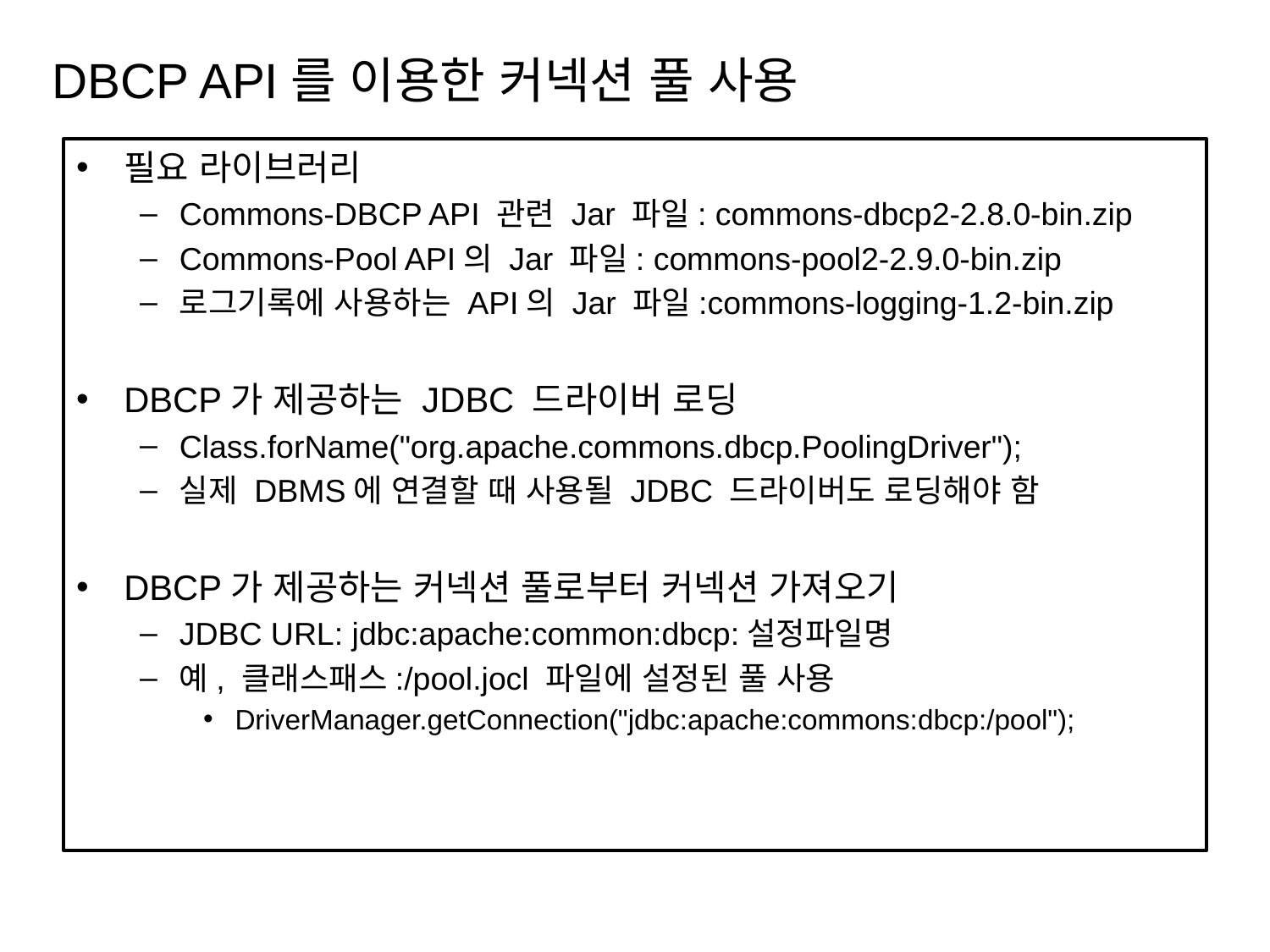

# DBCP API를 이용한 커넥션 풀 사용
필요 라이브러리
Commons-DBCP API 관련 Jar 파일: commons-dbcp2-2.8.0-bin.zip
Commons-Pool API의 Jar 파일: commons-pool2-2.9.0-bin.zip
로그기록에 사용하는 API의 Jar 파일:commons-logging-1.2-bin.zip

DBCP가 제공하는 JDBC 드라이버 로딩
Class.forName("org.apache.commons.dbcp.PoolingDriver");
실제 DBMS에 연결할 때 사용될 JDBC 드라이버도 로딩해야 함

DBCP가 제공하는 커넥션 풀로부터 커넥션 가져오기
JDBC URL: jdbc:apache:common:dbcp:설정파일명
예, 클래스패스:/pool.jocl 파일에 설정된 풀 사용
DriverManager.getConnection("jdbc:apache:commons:dbcp:/pool");